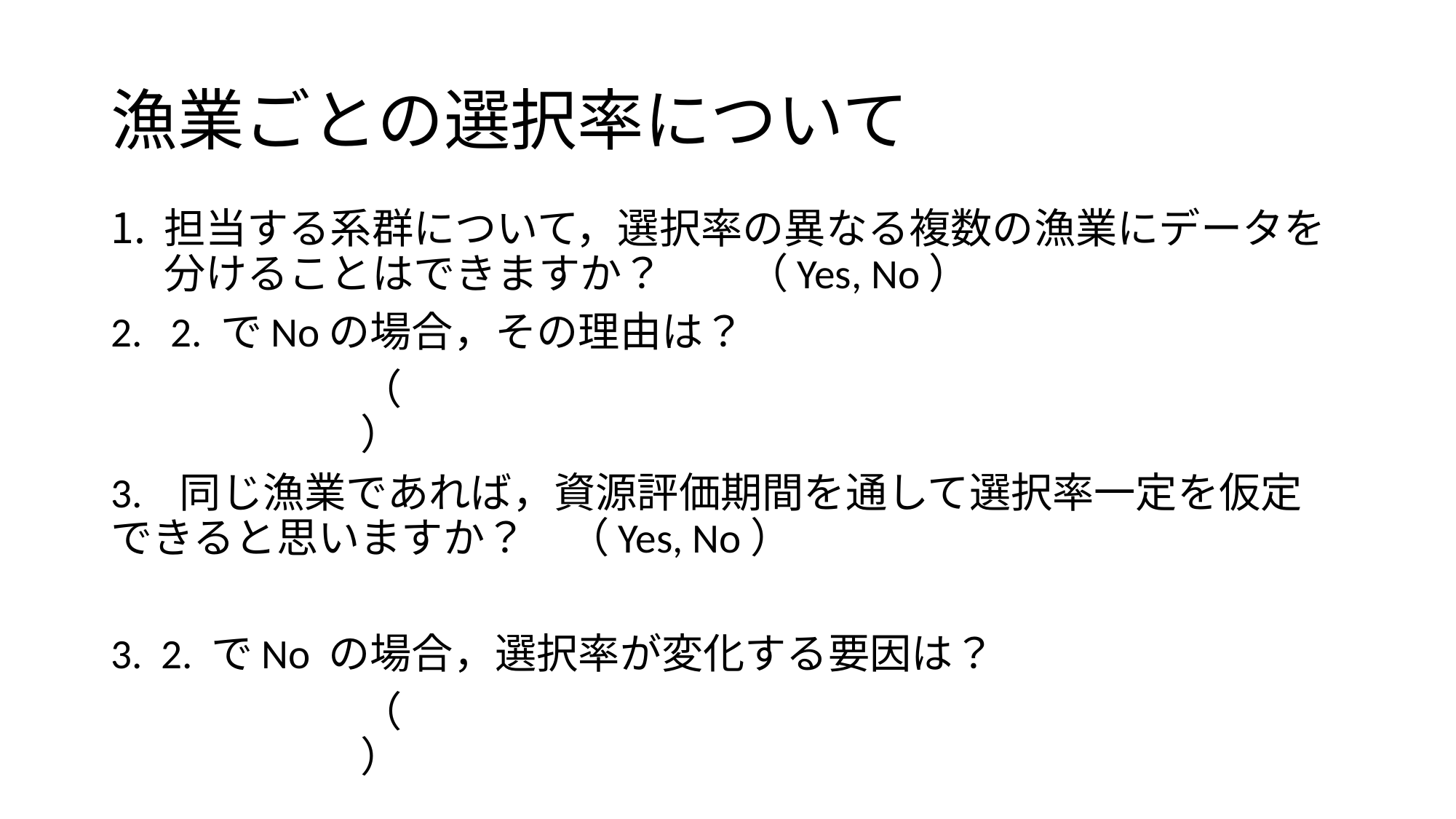

# 漁業ごとの選択率について
担当する系群について，選択率の異なる複数の漁業にデータを分けることはできますか？　　（Yes, No）
2.   2. でNoの場合，その理由は？
　　　　　　（　　　　　　　　　　　　　　　　　　　　　　　　　　　　）
3.   同じ漁業であれば，資源評価期間を通して選択率一定を仮定できると思いますか？　（Yes, No）

3.  2. でNo の場合，選択率が変化する要因は？
　　　　　　（　　　　　　　　　　　　　　　　　　　　　　　　　　　　）